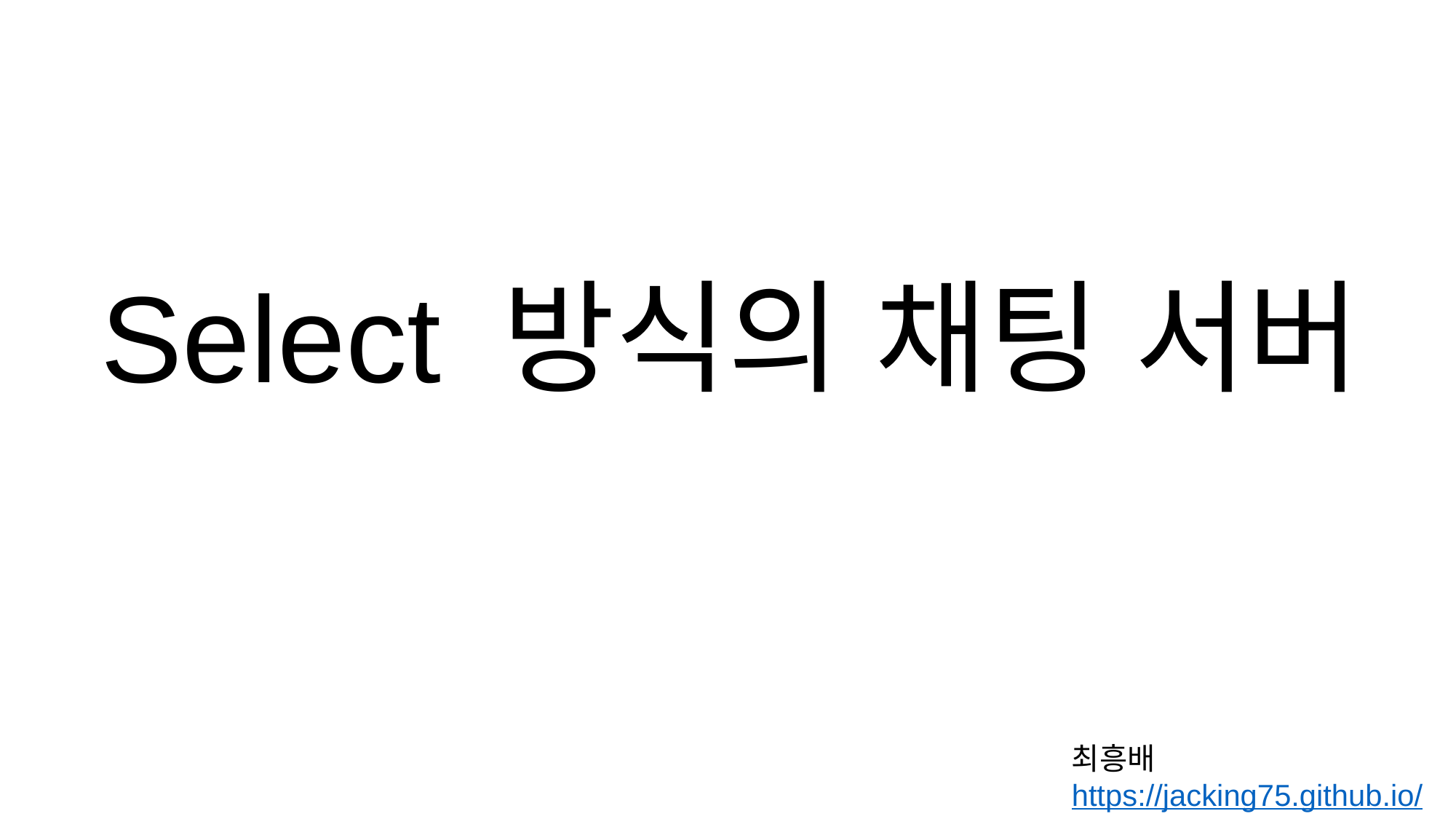

# Select 방식의 채팅 서버
최흥배
https://jacking75.github.io/